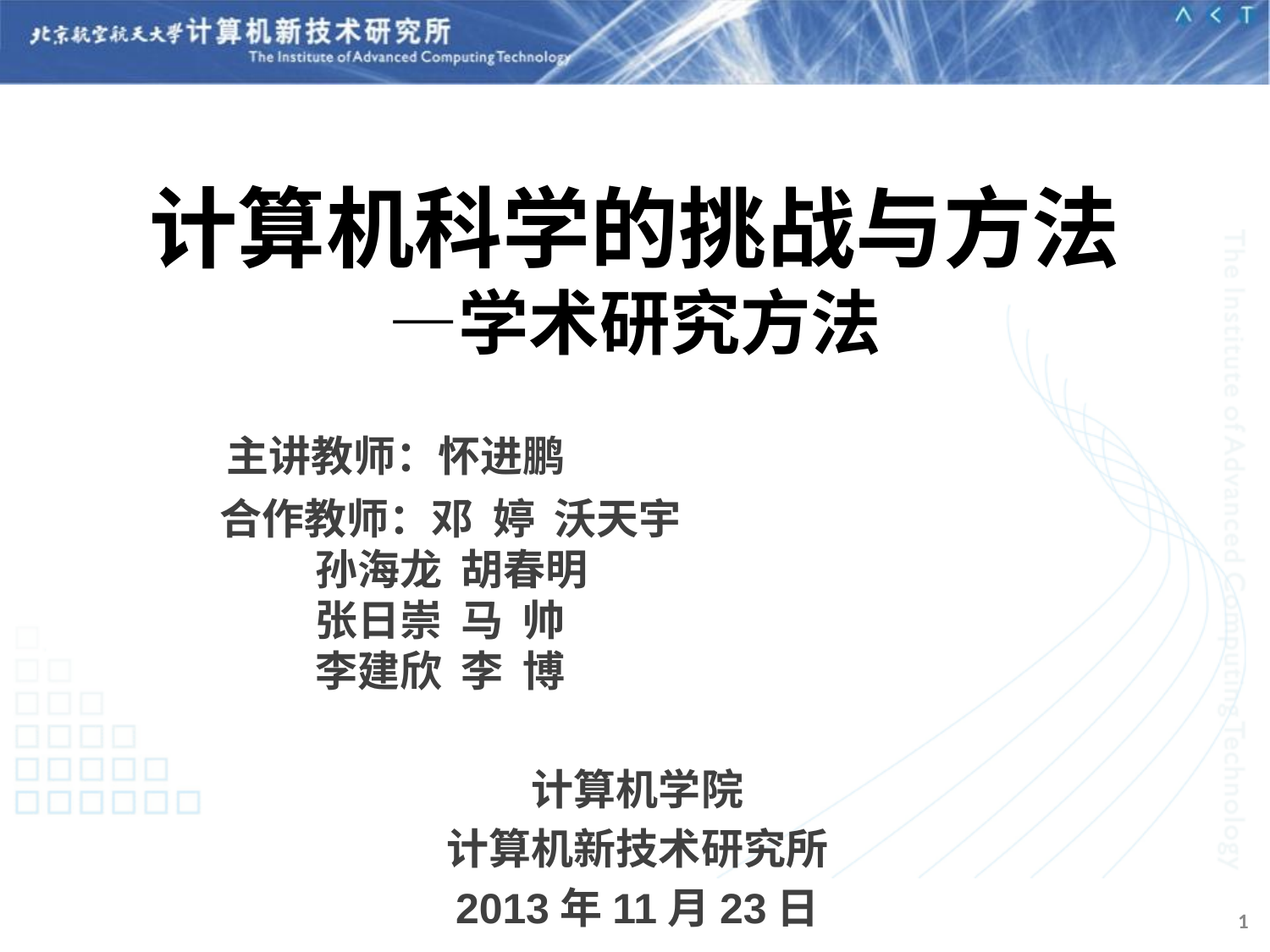

计算机科学的挑战与方法
—学术研究方法
              主讲教师：怀进鹏
                合作教师：邓  婷  沃天宇
                          孙海龙  胡春明
                          张日崇  马  帅
                          李建欣  李  博

计算机学院
计算机新技术研究所
2013年11月23日

1